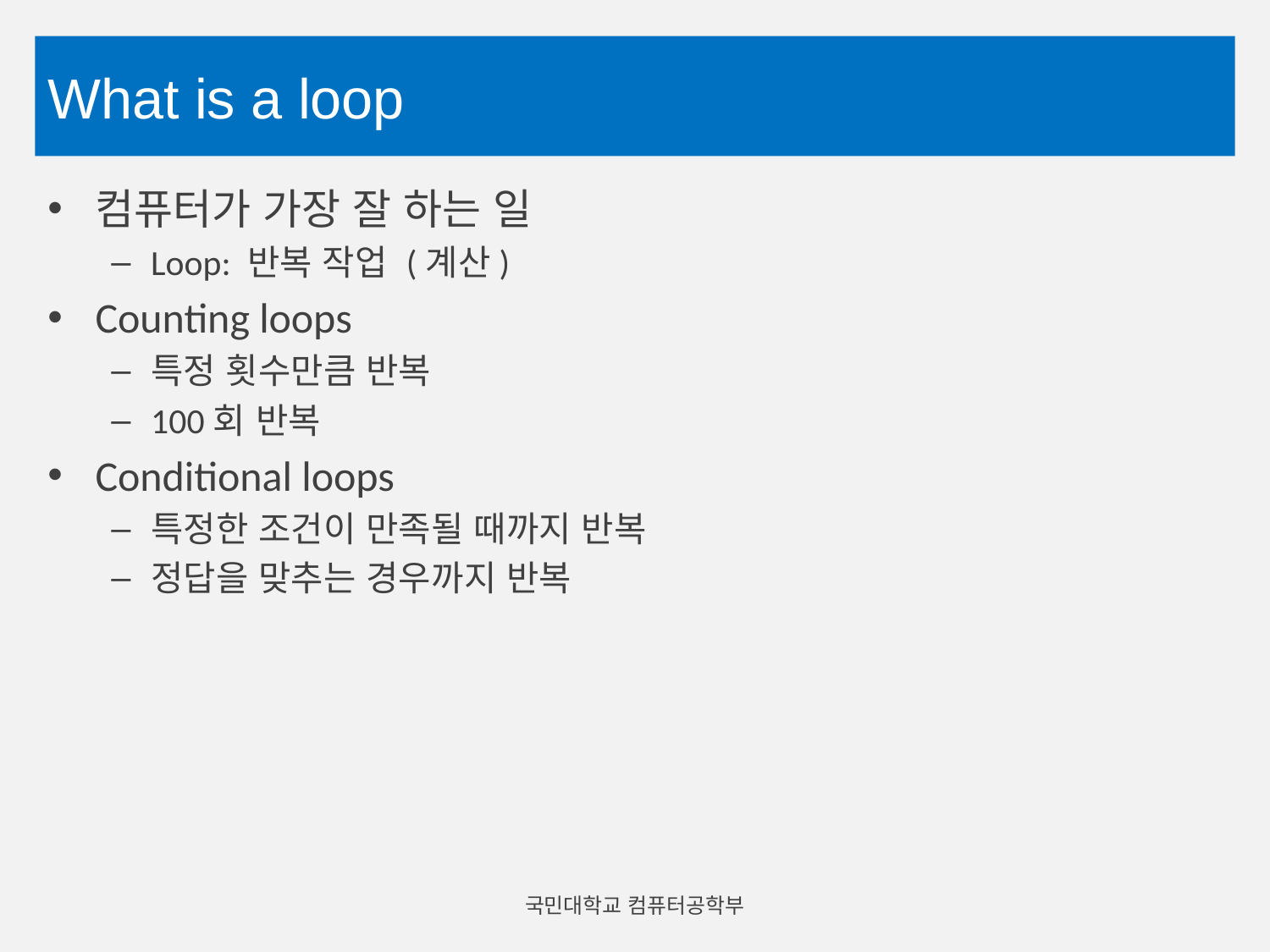

# What is a loop
컴퓨터가 가장 잘 하는 일
Loop: 반복 작업 (계산)
Counting loops
특정 횟수만큼 반복
100회 반복
Conditional loops
특정한 조건이 만족될 때까지 반복
정답을 맞추는 경우까지 반복
국민대학교 컴퓨터공학부